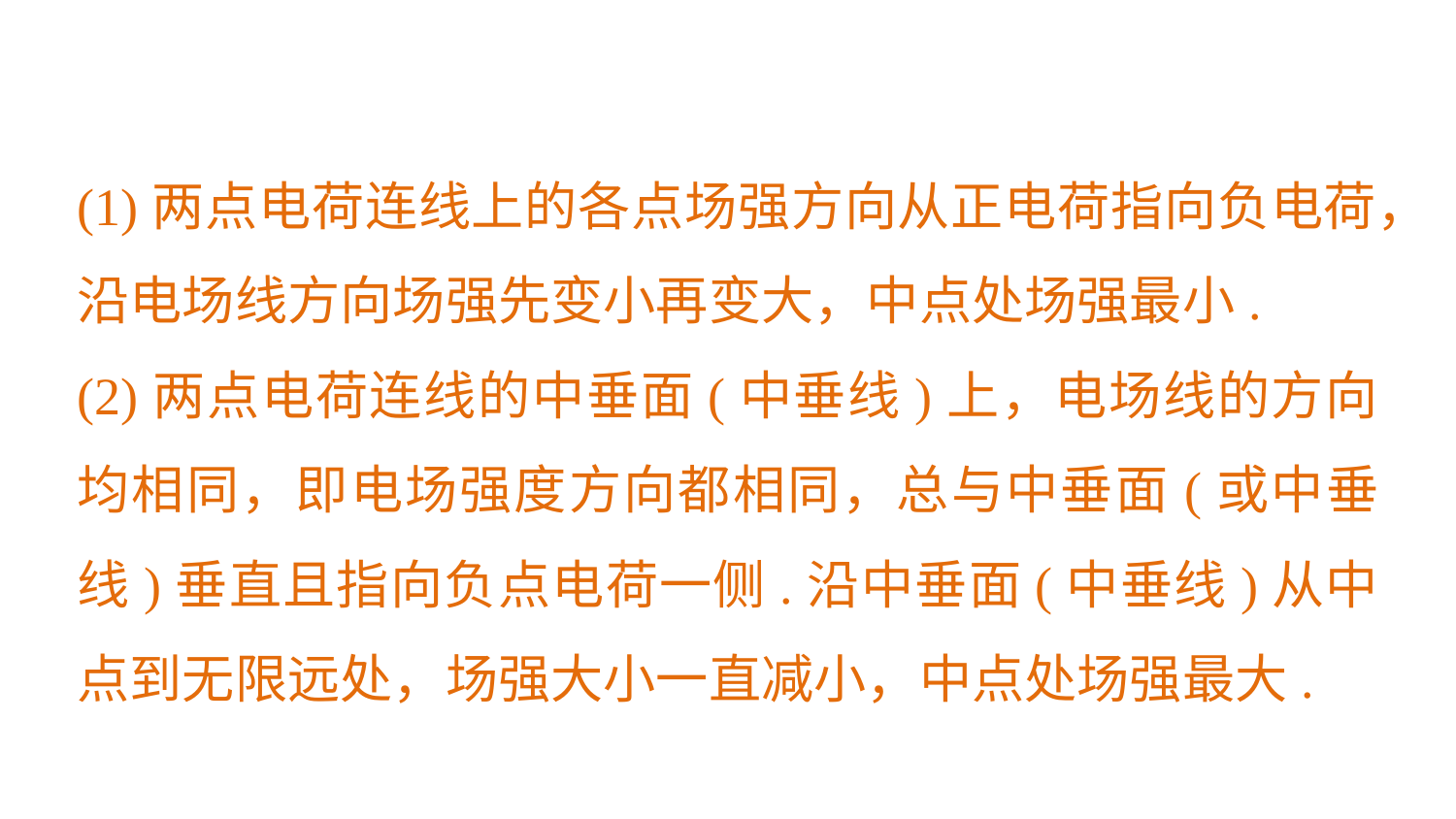

(1)两点电荷连线上的各点场强方向从正电荷指向负电荷，沿电场线方向场强先变小再变大，中点处场强最小.
(2)两点电荷连线的中垂面(中垂线)上，电场线的方向均相同，即电场强度方向都相同，总与中垂面(或中垂线)垂直且指向负点电荷一侧.沿中垂面(中垂线)从中点到无限远处，场强大小一直减小，中点处场强最大.